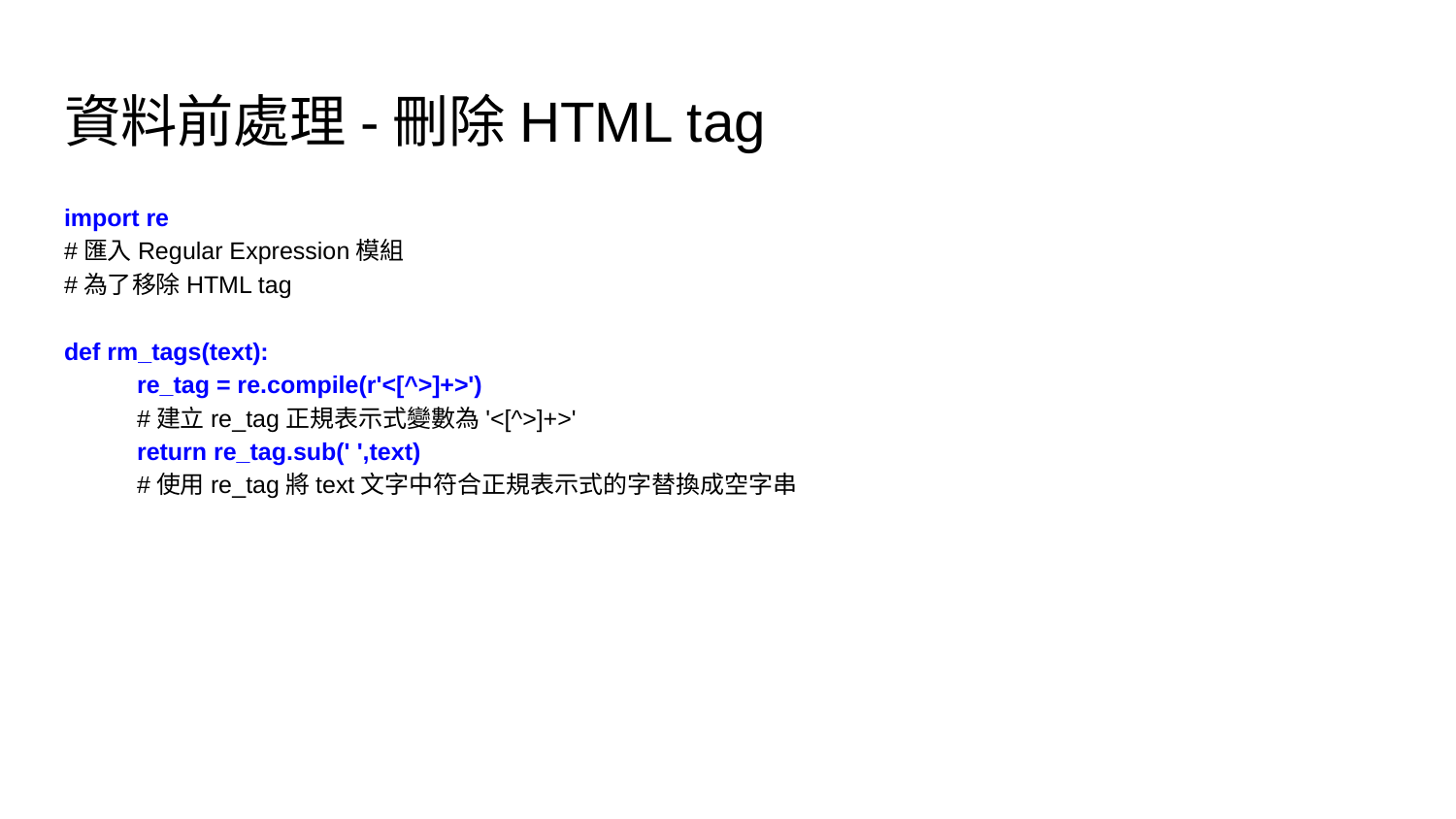

# 資料前處理-刪除HTML tag
import re
#匯入Regular Expression模組
#為了移除HTML tag

def rm_tags(text):
re_tag = re.compile(r'<[^>]+>')
#建立re_tag正規表示式變數為'<[^>]+>'
return re_tag.sub(' ',text)
#使用re_tag將text文字中符合正規表示式的字替換成空字串